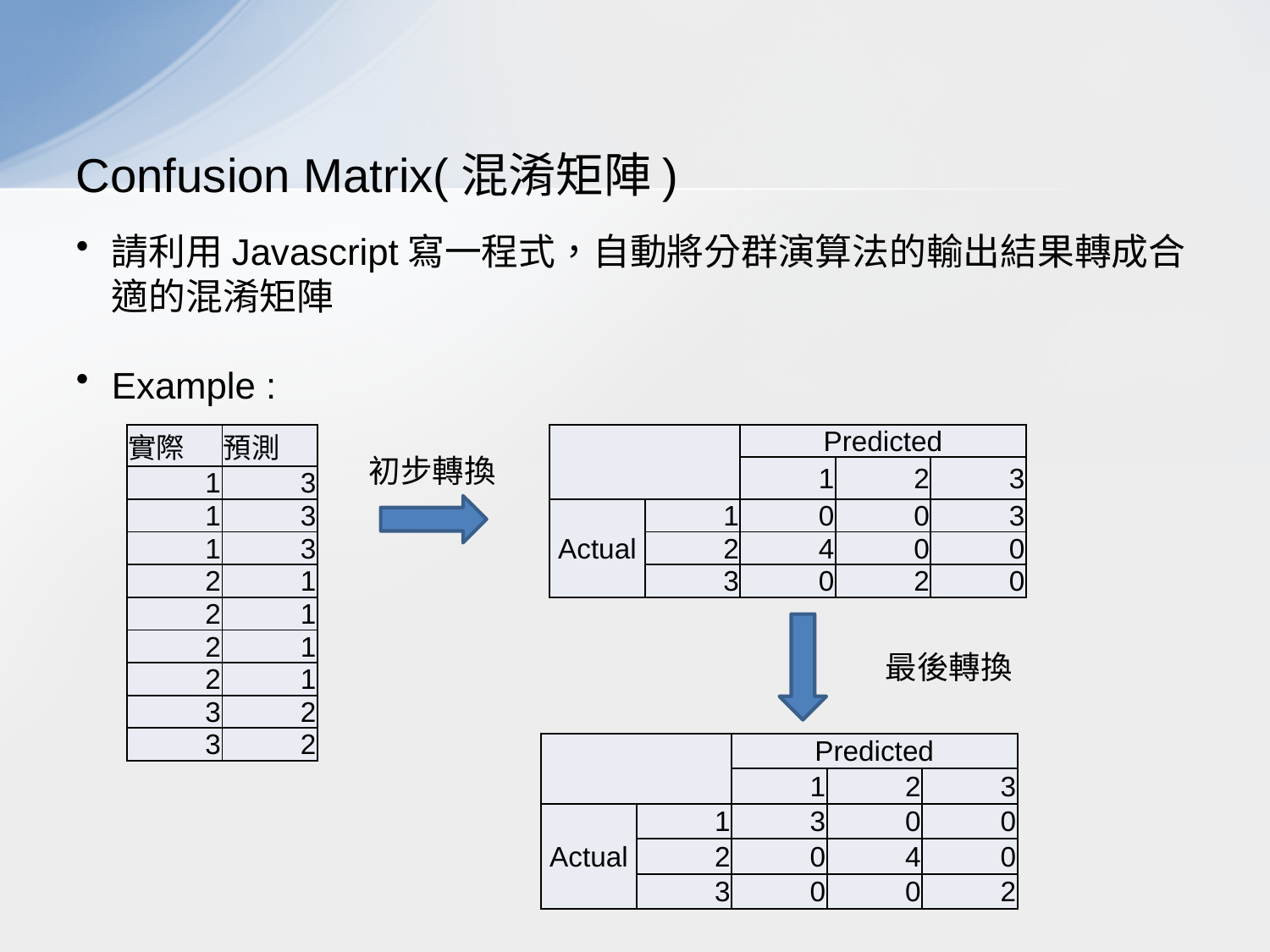

# Confusion Matrix(混淆矩陣)
請利用Javascript寫一程式，自動將分群演算法的輸出結果轉成合適的混淆矩陣

Example :
| 實際 | 預測 |
| --- | --- |
| 1 | 3 |
| 1 | 3 |
| 1 | 3 |
| 2 | 1 |
| 2 | 1 |
| 2 | 1 |
| 2 | 1 |
| 3 | 2 |
| 3 | 2 |
|  |  | Predicted |  |  |
| --- | --- | --- | --- | --- |
|  |  | 1 | 2 | 3 |
| Actual | 1 | 0 | 0 | 3 |
|  | 2 | 4 | 0 | 0 |
|  | 3 | 0 | 2 | 0 |
初步轉換

最後轉換

|  |  | Predicted |  |  |
| --- | --- | --- | --- | --- |
|  |  | 1 | 2 | 3 |
| Actual | 1 | 3 | 0 | 0 |
|  | 2 | 0 | 4 | 0 |
|  | 3 | 0 | 0 | 2 |